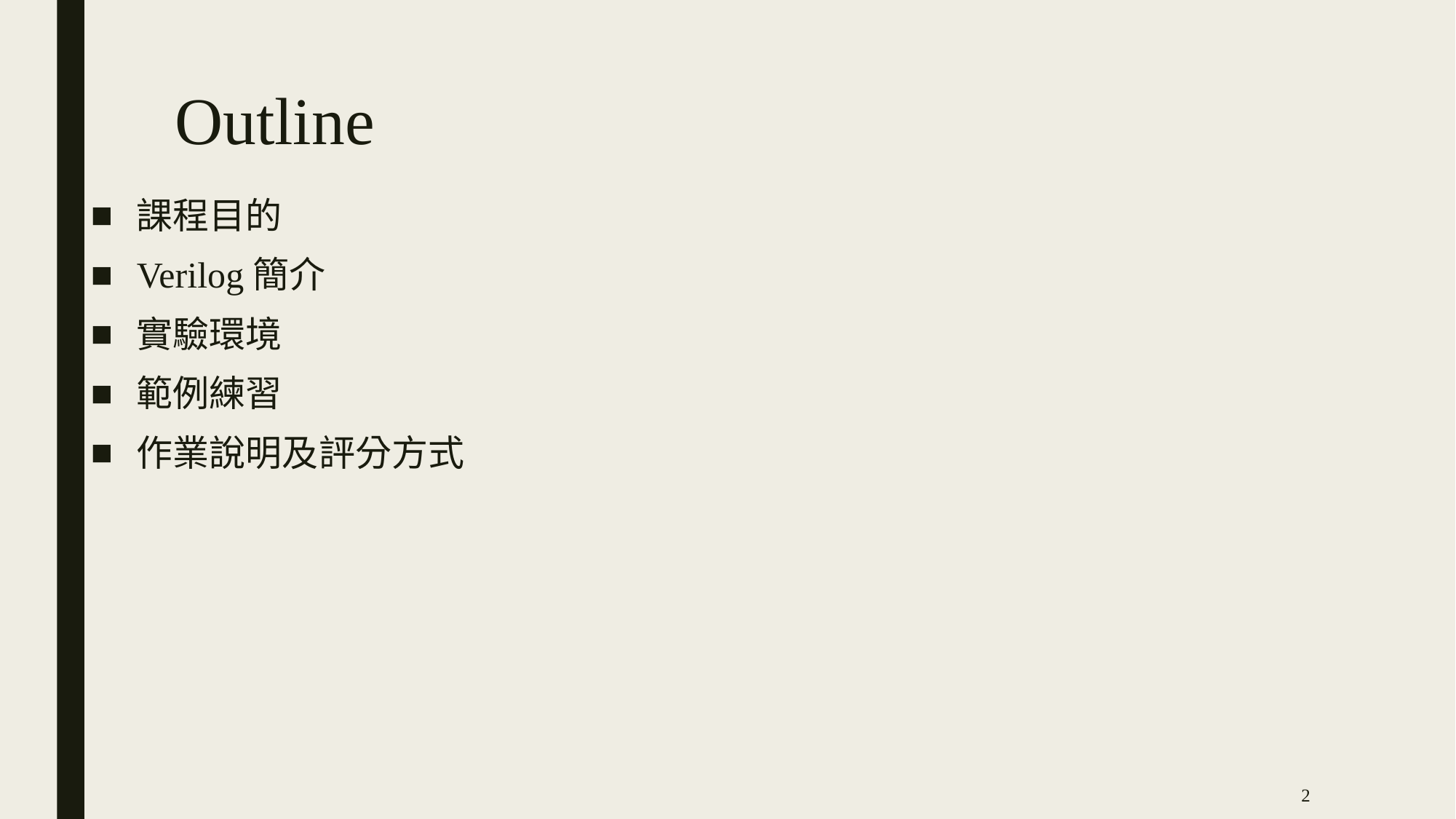

# Outline
課程目的
Verilog簡介
實驗環境
範例練習
作業說明及評分方式
2